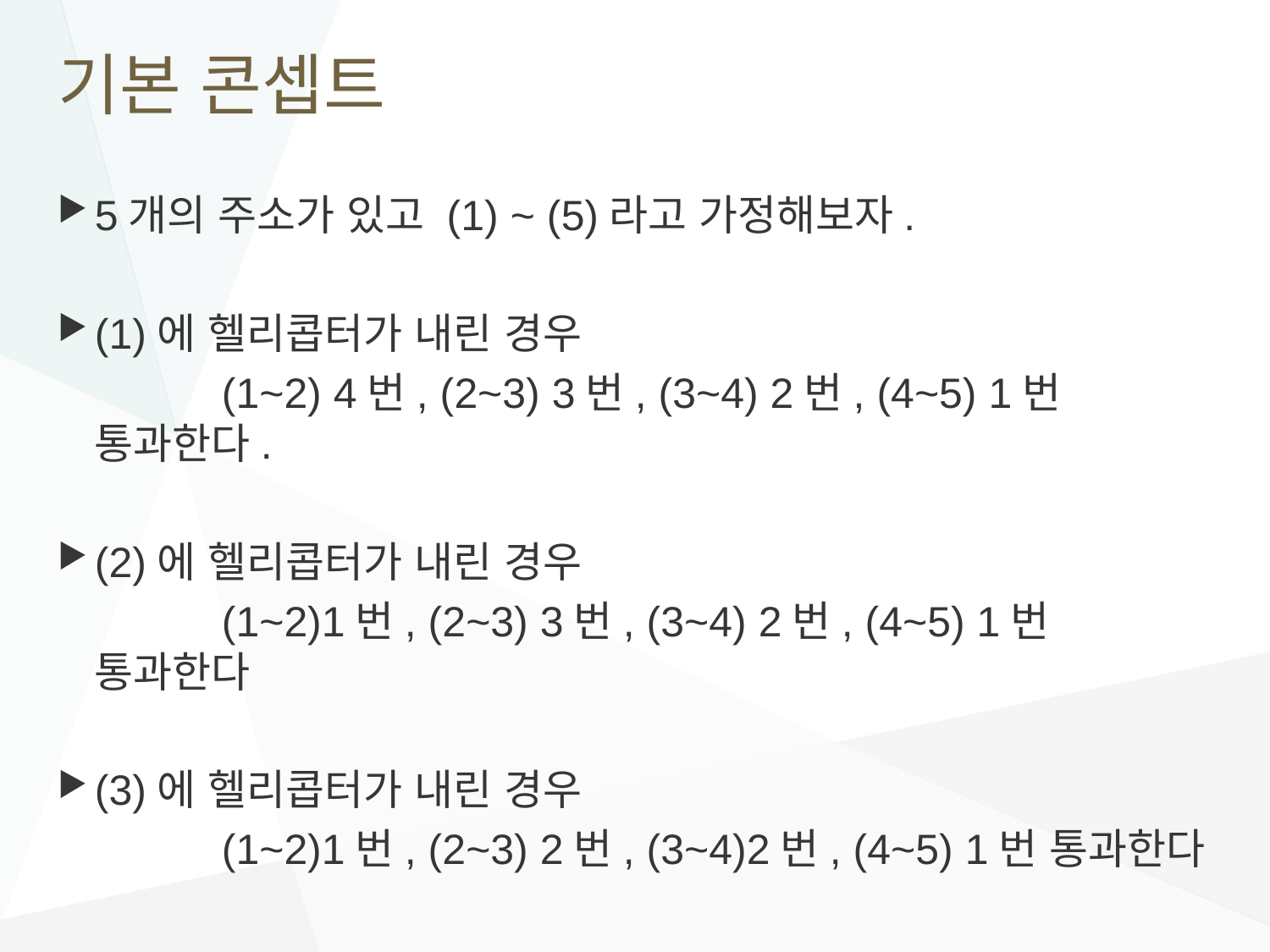

# 기본 콘셉트
5개의 주소가 있고 (1) ~ (5)라고 가정해보자.

(1)에 헬리콥터가 내린 경우
		(1~2) 4번, (2~3) 3번, (3~4) 2번, (4~5) 1번 통과한다.

(2)에 헬리콥터가 내린 경우
		(1~2)1번, (2~3) 3번, (3~4) 2번, (4~5) 1번 통과한다

(3)에 헬리콥터가 내린 경우
		(1~2)1번, (2~3) 2번, (3~4)2번, (4~5) 1번 통과한다